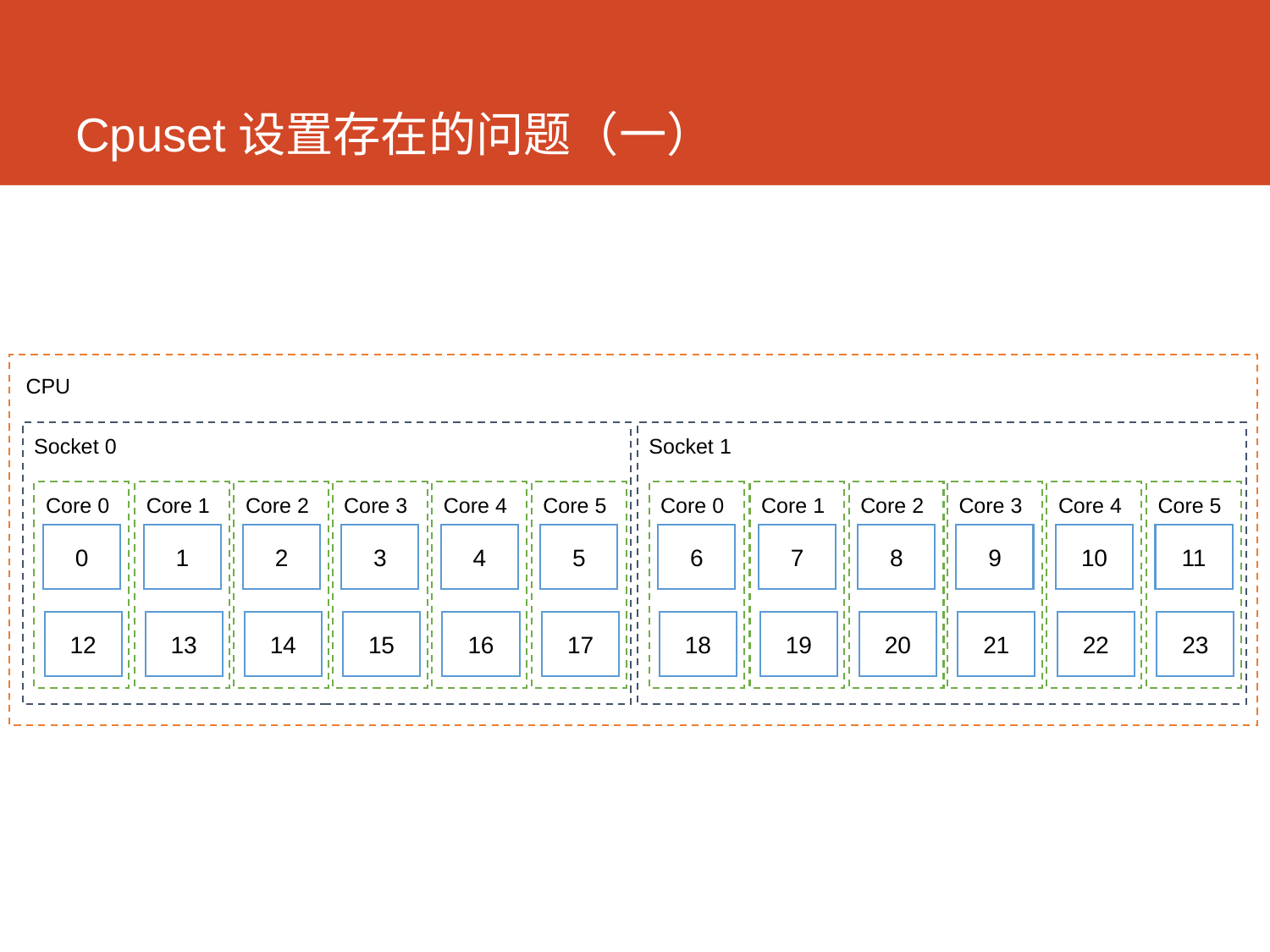

# Cpuset设置存在的问题（一）

CPU

Socket 0
Socket 1

Core 0
Core 1
Core 2
Core 3
Core 4
Core 5
Core 0
Core 1
Core 2
Core 3
Core 4
Core 5
0
1
2
3
4
5
6
7
8
9
10
11
12
13
14
15
16
17
18
19
20
21
22
23